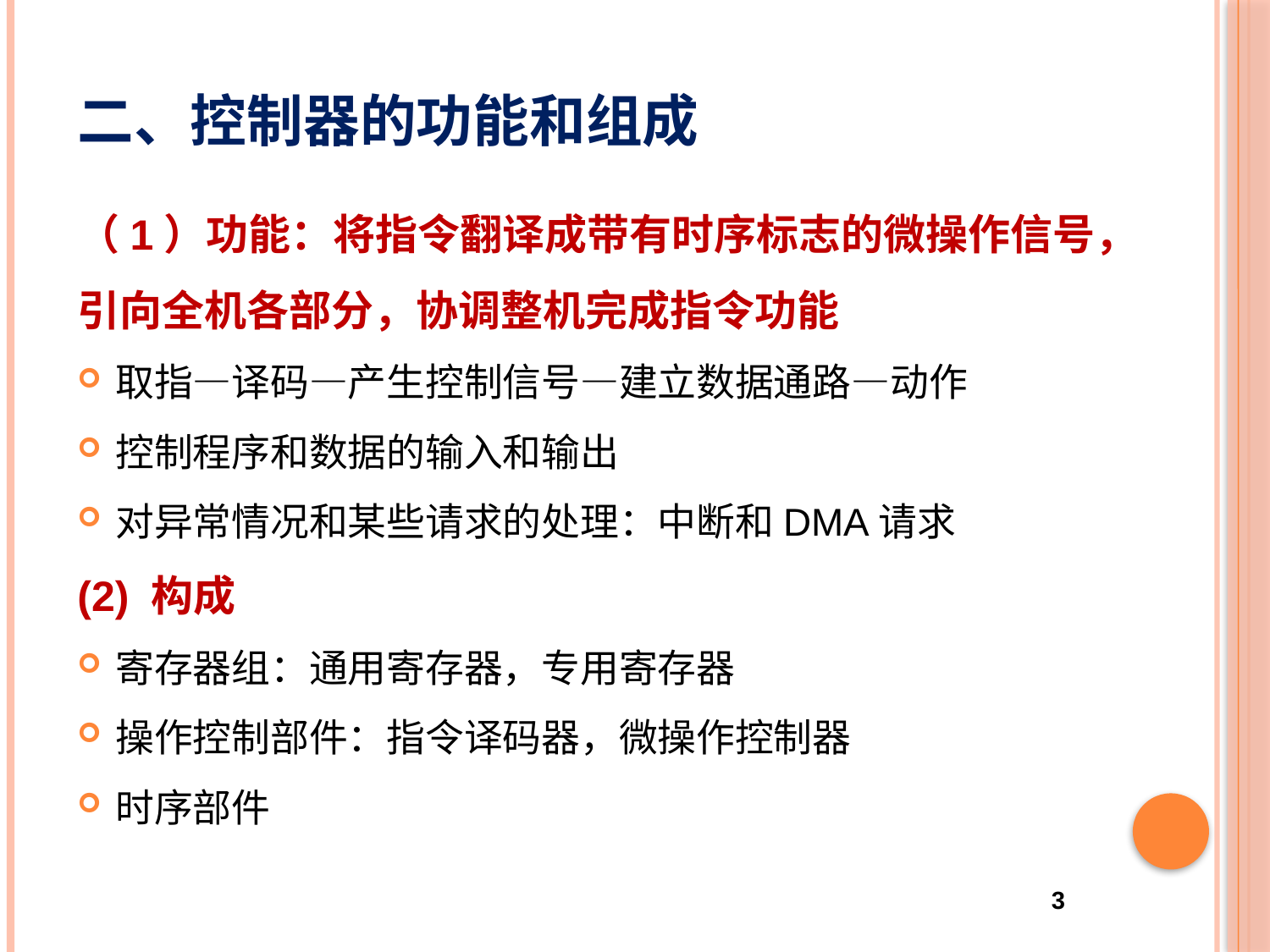

# 二、控制器的功能和组成
（1）功能：将指令翻译成带有时序标志的微操作信号，引向全机各部分，协调整机完成指令功能
取指—译码—产生控制信号—建立数据通路—动作
控制程序和数据的输入和输出
对异常情况和某些请求的处理：中断和DMA请求
(2) 构成
寄存器组：通用寄存器，专用寄存器
操作控制部件：指令译码器，微操作控制器
时序部件
3